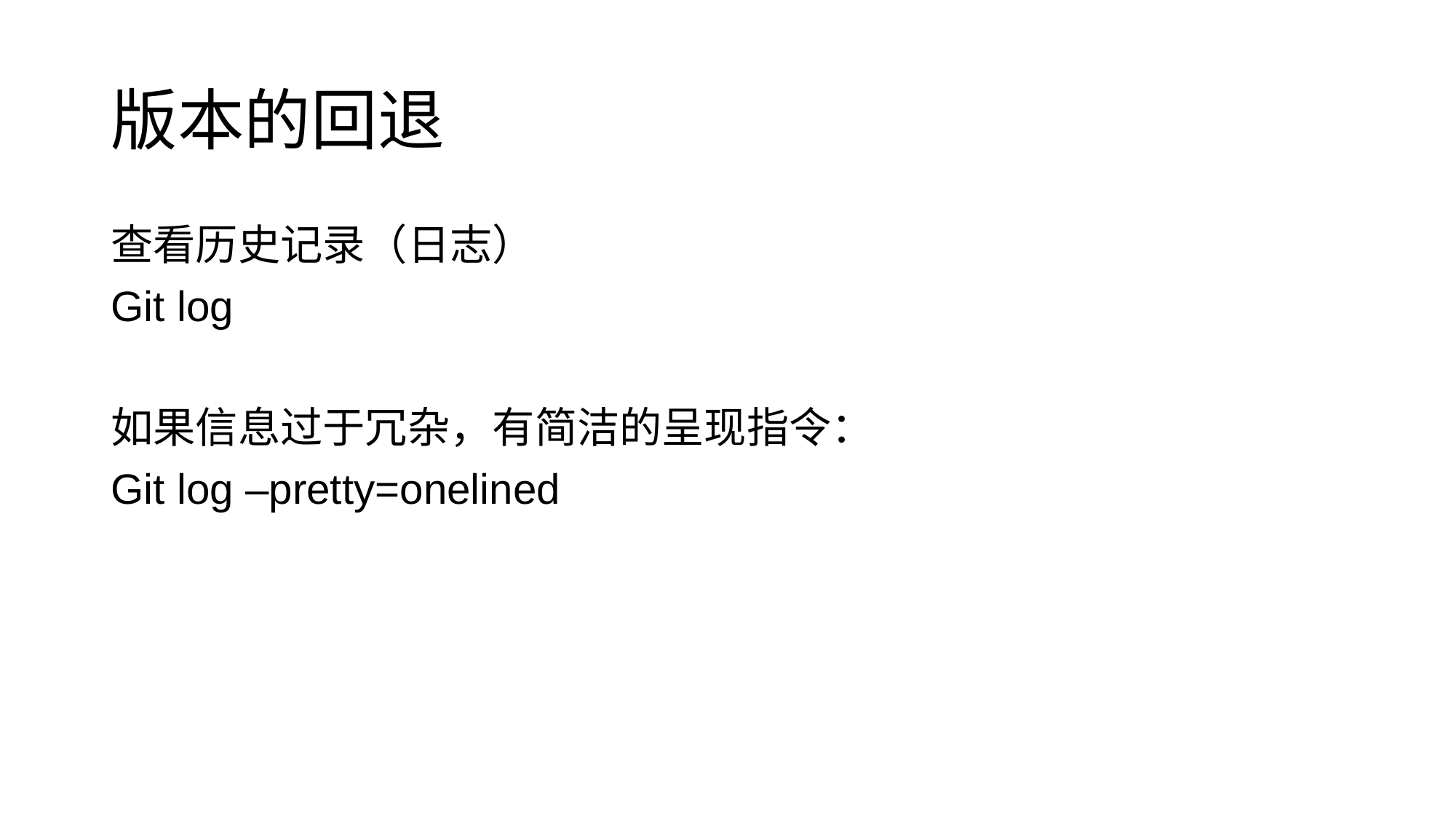

# 版本的回退
查看历史记录（日志）
Git log

如果信息过于冗杂，有简洁的呈现指令：
Git log –pretty=onelined